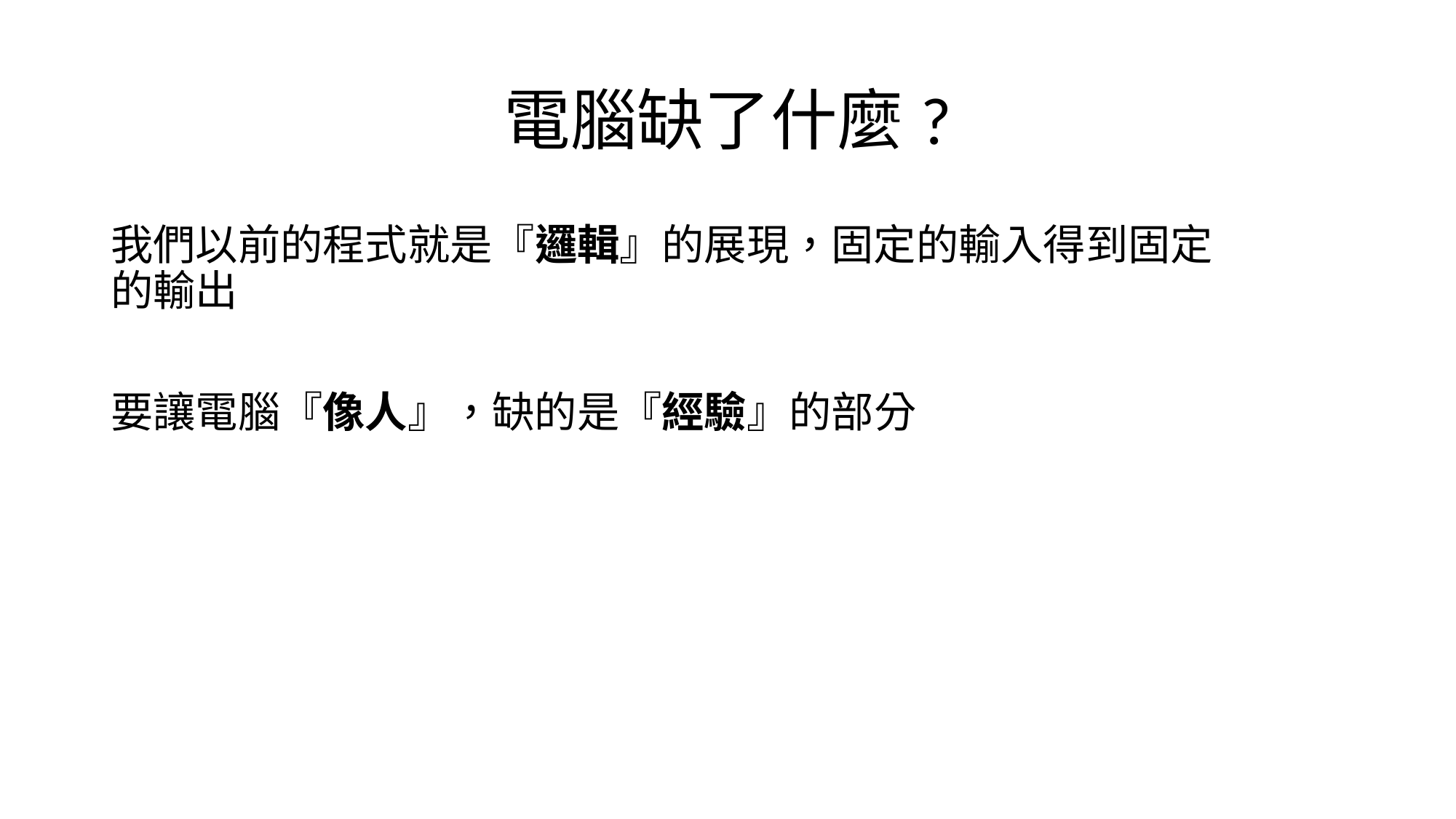

# 電腦缺了什麼?
我們以前的程式就是『邏輯』的展現，固定的輸入得到固定的輸出

要讓電腦『像人』，缺的是『經驗』的部分